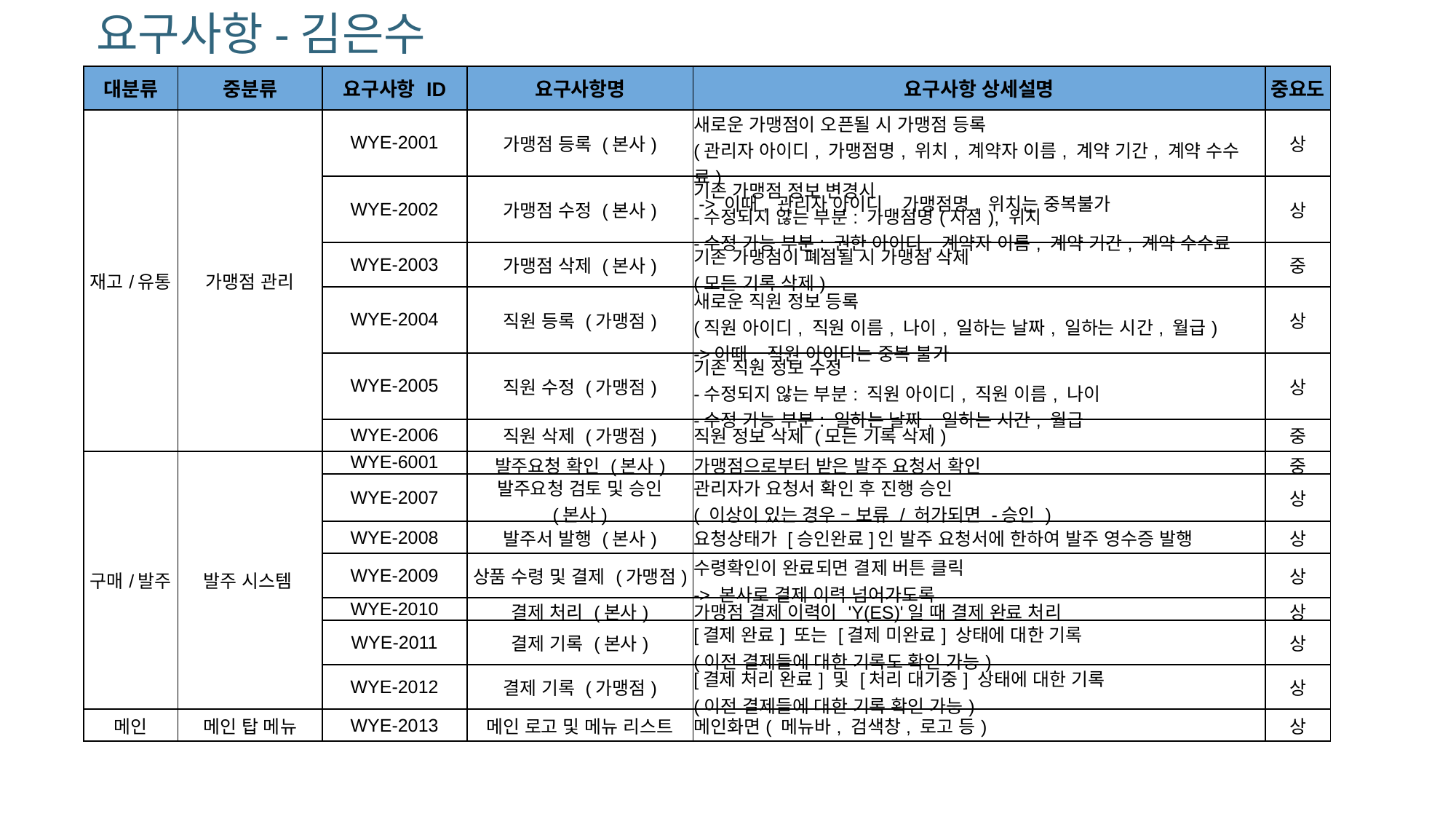

요구사항-김은수
| 대분류 | 중분류 | 요구사항 ID | 요구사항명 | 요구사항 상세설명 | 중요도 |
| --- | --- | --- | --- | --- | --- |
| 재고/유통 | 가맹점 관리 | WYE-2001 | 가맹점 등록 (본사) | 새로운 가맹점이 오픈될 시 가맹점 등록 (관리자 아이디, 가맹점명, 위치, 계약자 이름, 계약 기간, 계약 수수료) -> 이때, 관리자 아이디, 가맹점명, 위치는 중복불가 | 상 |
|  |  | WYE-2002 | 가맹점 수정 (본사) | 기존 가맹점 정보 변경시 -수정되지 않는 부분: 가맹점명(지점), 위치 -수정 가능 부분: 권한 아이디, 계약자 이름, 계약 기간, 계약 수수료 | 상 |
|  |  | WYE-2003 | 가맹점 삭제 (본사) | 기존 가맹점이 폐점될 시 가맹점 삭제 (모든 기록 삭제) | 중 |
|  |  | WYE-2004 | 직원 등록 (가맹점) | 새로운 직원 정보 등록 (직원 아이디, 직원 이름, 나이, 일하는 날짜, 일하는 시간, 월급) ->이때, 직원 아이디는 중복 불가 | 상 |
|  |  | WYE-2005 | 직원 수정 (가맹점) | 기존 직원 정보 수정 -수정되지 않는 부분: 직원 아이디, 직원 이름, 나이 -수정 가능 부분: 일하는 날짜, 일하는 시간, 월급 | 상 |
|  |  | WYE-2006 | 직원 삭제 (가맹점) | 직원 정보 삭제 (모든 기록 삭제) | 중 |
| 구매/발주 | 발주 시스템 | WYE-6001 | 발주요청 확인 (본사) | 가맹점으로부터 받은 발주 요청서 확인 | 중 |
|  |  | WYE-2007 | 발주요청 검토 및 승인 (본사) | 관리자가 요청서 확인 후 진행 승인 ( 이상이 있는 경우 – 보류 / 허가되면 -승인 ) | 상 |
|  |  | WYE-2008 | 발주서 발행 (본사) | 요청상태가 [승인완료]인 발주 요청서에 한하여 발주 영수증 발행 | 상 |
|  |  | WYE-2009 | 상품 수령 및 결제 (가맹점) | 수령확인이 완료되면 결제 버튼 클릭 -> 본사로 결제 이력 넘어가도록 | 상 |
|  |  | WYE-2010 | 결제 처리 (본사) | 가맹점 결제 이력이 'Y(ES)'일 때 결제 완료 처리 | 상 |
|  |  | WYE-2011 | 결제 기록 (본사) | [결제 완료] 또는 [결제 미완료] 상태에 대한 기록 (이전 결제들에 대한 기록도 확인 가능) | 상 |
|  |  | WYE-2012 | 결제 기록 (가맹점) | [결제 처리 완료] 및 [처리 대기중] 상태에 대한 기록 (이전 결제들에 대한 기록 확인 가능) | 상 |
| 메인 | 메인 탑 메뉴 | WYE-2013 | 메인 로고 및 메뉴 리스트 | 메인화면( 메뉴바, 검색창, 로고 등) | 상 |